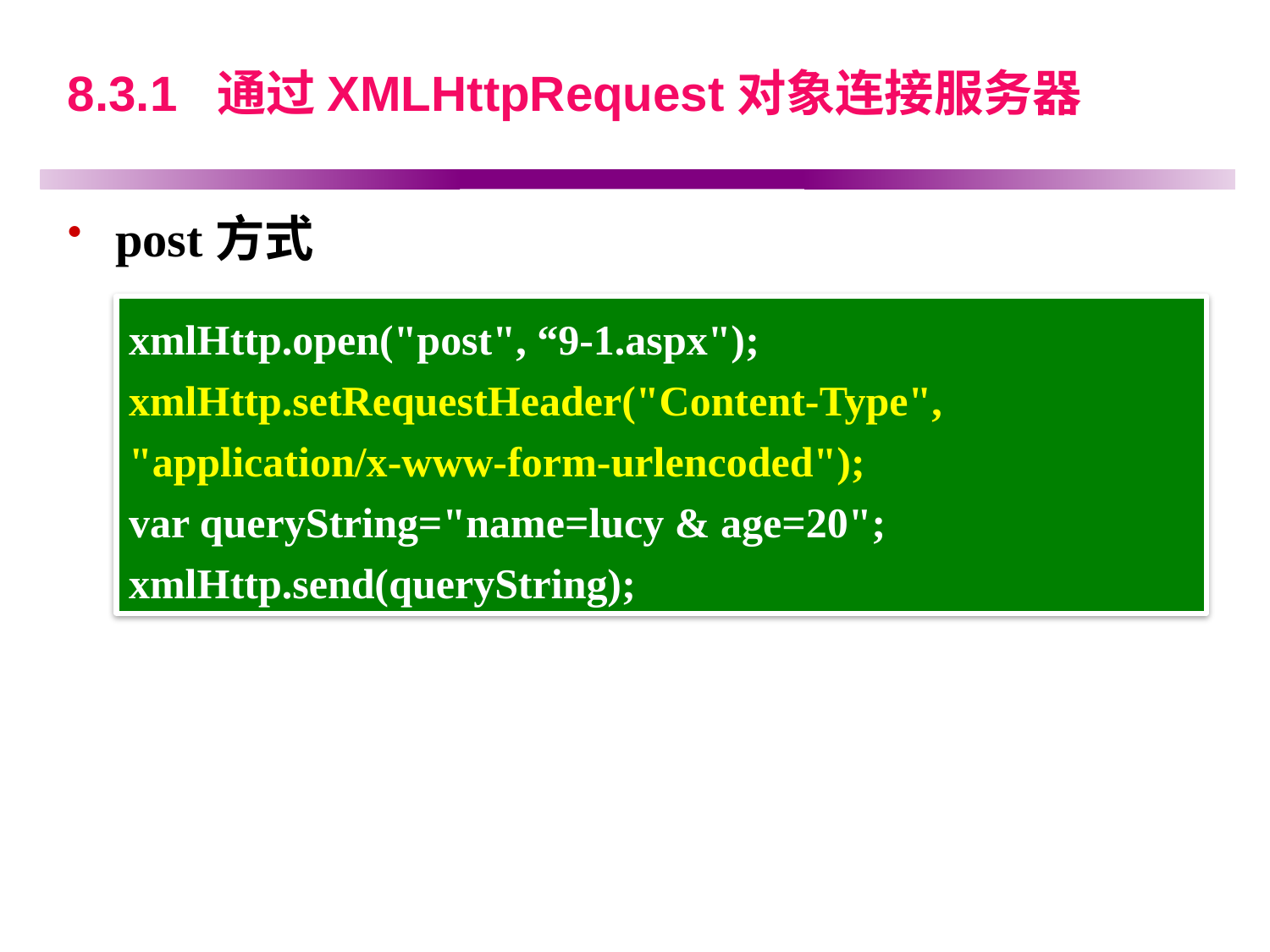

# 8.3.1  通过XMLHttpRequest对象连接服务器
post方式
xmlHttp.open("post", “9-1.aspx");
xmlHttp.setRequestHeader("Content-Type", "application/x-www-form-urlencoded");
var queryString="name=lucy & age=20";
xmlHttp.send(queryString);